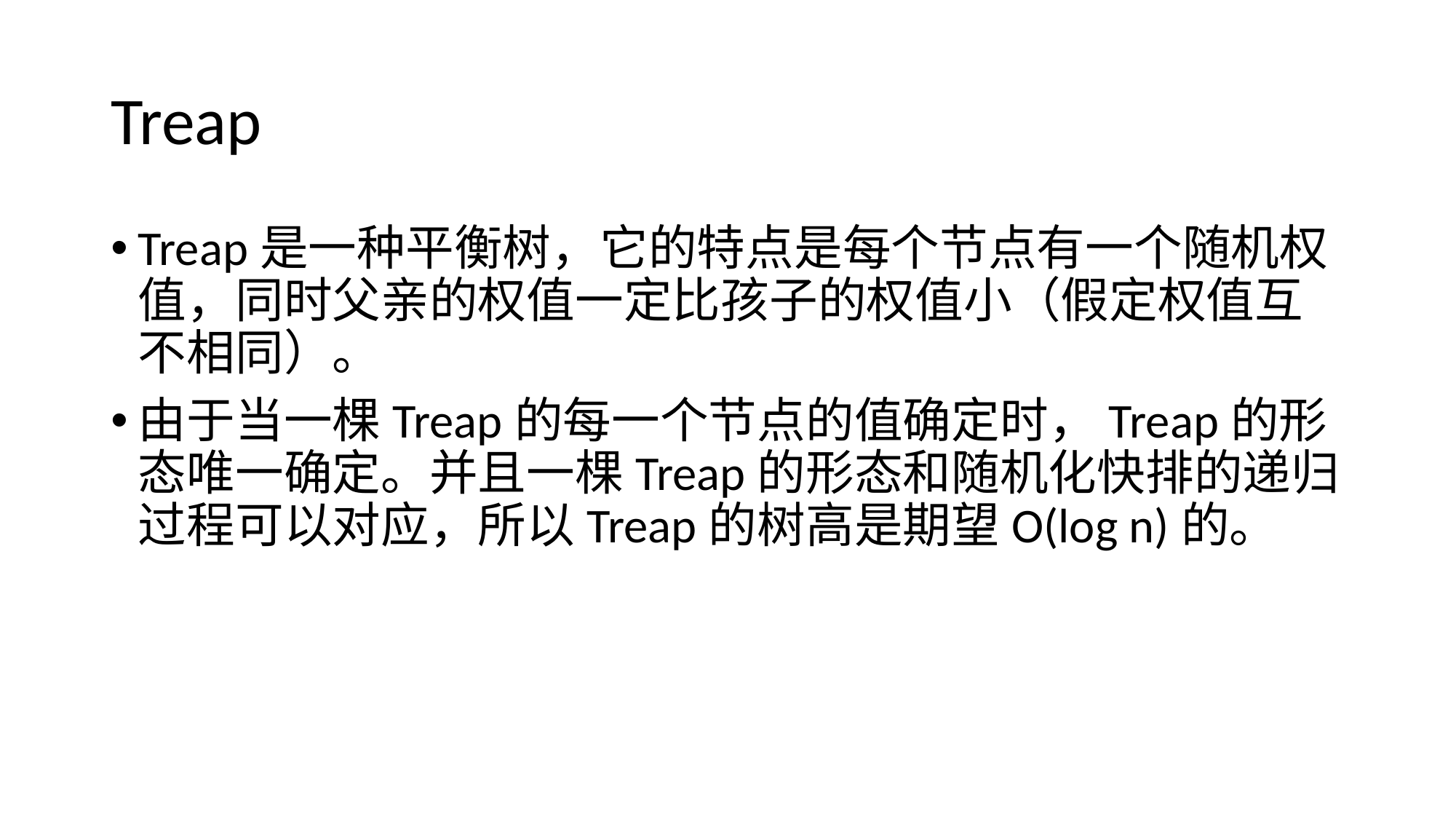

# Treap
Treap是一种平衡树，它的特点是每个节点有一个随机权值，同时父亲的权值一定比孩子的权值小（假定权值互不相同）。
由于当一棵Treap的每一个节点的值确定时，Treap的形态唯一确定。并且一棵Treap的形态和随机化快排的递归过程可以对应，所以Treap的树高是期望O(log n)的。